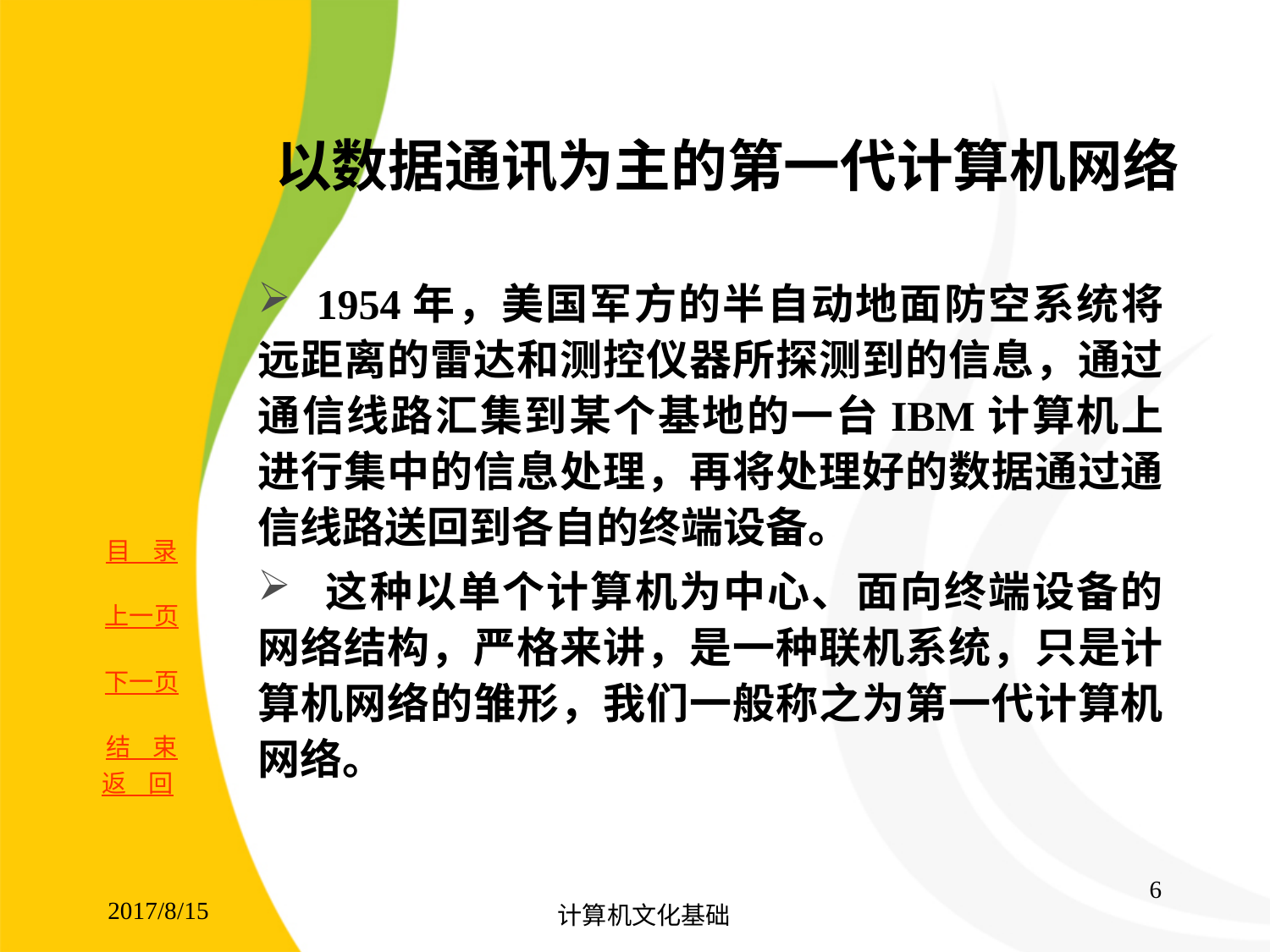

# 以数据通讯为主的第一代计算机网络
  1954年，美国军方的半自动地面防空系统将远距离的雷达和测控仪器所探测到的信息，通过通信线路汇集到某个基地的一台IBM计算机上进行集中的信息处理，再将处理好的数据通过通信线路送回到各自的终端设备。
  这种以单个计算机为中心、面向终端设备的网络结构，严格来讲，是一种联机系统，只是计算机网络的雏形，我们一般称之为第一代计算机网络。
返    回
6
2017/8/15